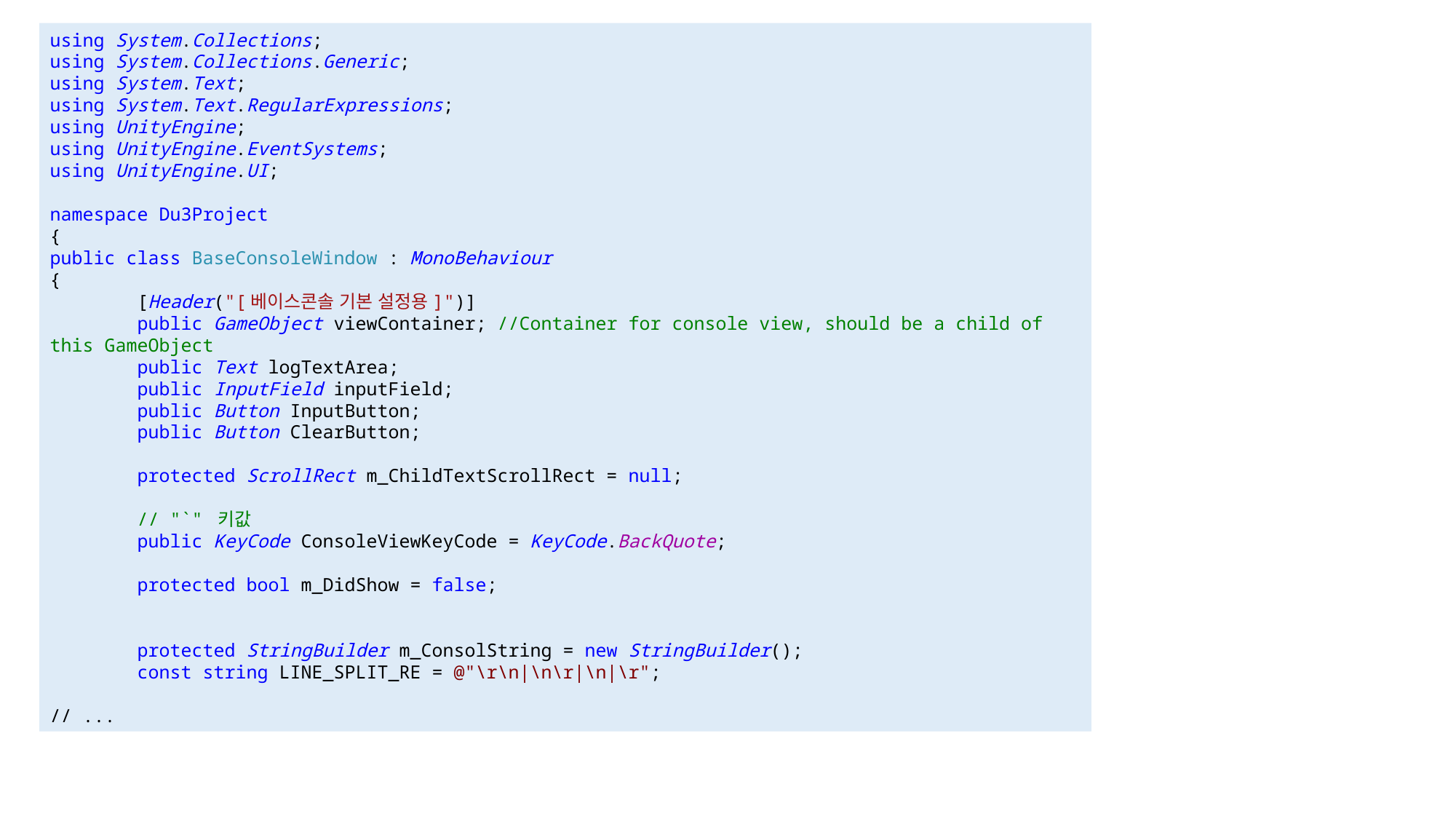

#
using System.Collections;
using System.Collections.Generic;
using System.Text;
using System.Text.RegularExpressions;
using UnityEngine;
using UnityEngine.EventSystems;
using UnityEngine.UI;

namespace Du3Project
{
public class BaseConsoleWindow : MonoBehaviour
{
        [Header("[베이스콘솔 기본 설정용]")]
        public GameObject viewContainer; //Container for console view, should be a child of this GameObject
        public Text logTextArea;
        public InputField inputField;
        public Button InputButton;
        public Button ClearButton;

        protected ScrollRect m_ChildTextScrollRect = null;

        // "`" 키값
        public KeyCode ConsoleViewKeyCode = KeyCode.BackQuote;

        protected bool m_DidShow = false;

        protected StringBuilder m_ConsolString = new StringBuilder();
        const string LINE_SPLIT_RE = @"\r\n|\n\r|\n|\r";

// ...